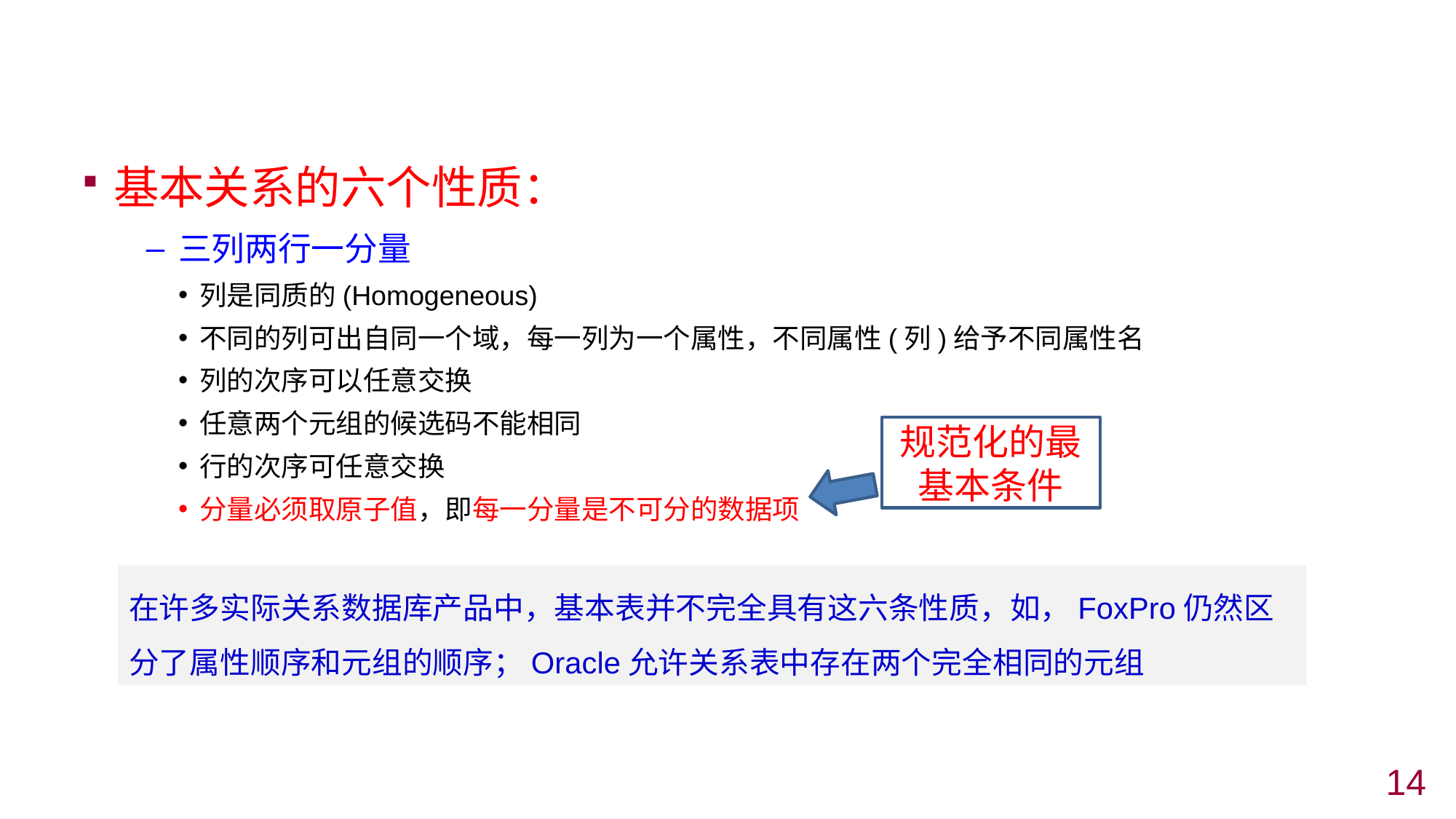

#
基本关系的六个性质：
三列两行一分量
列是同质的(Homogeneous)
不同的列可出自同一个域，每一列为一个属性，不同属性(列)给予不同属性名
列的次序可以任意交换
任意两个元组的候选码不能相同
行的次序可任意交换
分量必须取原子值，即每一分量是不可分的数据项

规范化的最基本条件

在许多实际关系数据库产品中，基本表并不完全具有这六条性质，如，FoxPro仍然区分了属性顺序和元组的顺序；Oracle允许关系表中存在两个完全相同的元组
14